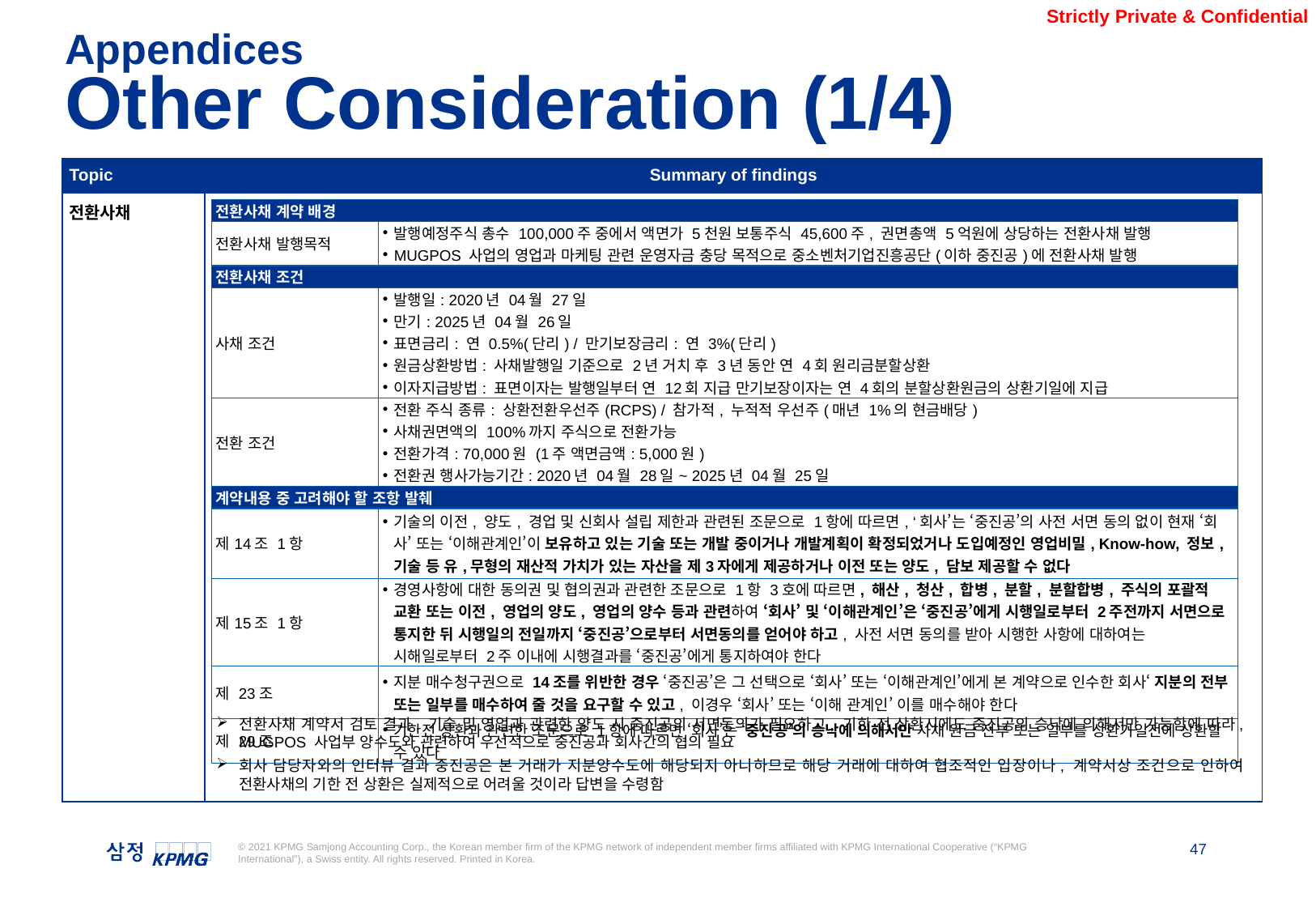

Appendices
Other Consideration (1/4)
| Topic | Summary of findings |
| --- | --- |
| 전환사채 |  |
| 전환사채 계약 배경 |  |
| --- | --- |
| 전환사채 발행목적 | 발행예정주식 총수 100,000주 중에서 액면가 5천원 보통주식 45,600주, 권면총액 5억원에 상당하는 전환사채 발행 MUGPOS 사업의 영업과 마케팅 관련 운영자금 충당 목적으로 중소벤처기업진흥공단(이하 중진공)에 전환사채 발행 |
| 전환사채 조건 |  |
| 사채 조건 | 발행일: 2020년 04월 27일 만기: 2025년 04월 26일 표면금리: 연 0.5%(단리) / 만기보장금리: 연 3%(단리) 원금상환방법: 사채발행일 기준으로 2년 거치 후 3년 동안 연 4회 원리금분할상환 이자지급방법: 표면이자는 발행일부터 연 12회 지급 만기보장이자는 연 4회의 분할상환원금의 상환기일에 지급 |
| 전환 조건 | 전환 주식 종류: 상환전환우선주(RCPS) / 참가적, 누적적 우선주(매년 1%의 현금배당) 사채권면액의 100%까지 주식으로 전환가능 전환가격: 70,000원 (1주 액면금액: 5,000원) 전환권 행사가능기간: 2020년 04월 28일~ 2025년 04월 25일 |
| 계약내용 중 고려해야 할 조항 발췌 |  |
| 제14조 1항 | 기술의 이전, 양도, 경업 및 신회사 설립 제한과 관련된 조문으로 1항에 따르면, ‘회사’는 ‘중진공’의 사전 서면 동의 없이 현재 ‘회사’ 또는 ‘이해관계인’이 보유하고 있는 기술 또는 개발 중이거나 개발계획이 확정되었거나 도입예정인 영업비밀, Know-how, 정보, 기술 등 유,무형의 재산적 가치가 있는 자산을 제3자에게 제공하거나 이전 또는 양도, 담보 제공할 수 없다 |
| 제15조 1항 | 경영사항에 대한 동의권 및 협의권과 관련한 조문으로 1항 3호에 따르면, 해산, 청산, 합병, 분할, 분할합병, 주식의 포괄적 교환 또는 이전, 영업의 양도, 영업의 양수 등과 관련하여 ‘회사’ 및 ‘이해관계인’은 ‘중진공’에게 시행일로부터 2주전까지 서면으로 통지한 뒤 시행일의 전일까지 ‘중진공’으로부터 서면동의를 얻어야 하고, 사전 서면 동의를 받아 시행한 사항에 대하여는 시해일로부터 2주 이내에 시행결과를 ‘중진공’에게 통지하여야 한다 |
| 제 23조 | 지분 매수청구권으로 14조를 위반한 경우 ‘중진공’은 그 선택으로 ‘회사’ 또는 ‘이해관계인’에게 본 계약으로 인수한 회사‘ 지분의 전부 또는 일부를 매수하여 줄 것을 요구할 수 있고, 이경우 ‘회사’ 또는 ‘이해 관계인’ 이를 매수해야 한다 |
| 제 29조 | 기한전 상환과 관련한 조문으로 1항에 따르면 ‘회사’는 ‘중진공’의 승낙에 의해서만 사채 원금 전부 또는 일부를 상환기일전에 상환할 수 있다 |
전환사채 계약서 검토 결과, 기술 및 영업과 관련한 양도 시 중진공의 서면동의가 필요하고, 기한 전 상환시에도 중진공의 승낙에 의해서만 가능함에 따라, MUGPOS 사업부 양수도와 관련하여 우선적으로 중진공과 회사간의 협의 필요
회사 담당자와의 인터뷰 결과 중진공은 본 거래가 지분양수도에 해당되지 아니하므로 해당 거래에 대하여 협조적인 입장이나, 계약서상 조건으로 인하여 전환사채의 기한 전 상환은 실제적으로 어려울 것이라 답변을 수령함